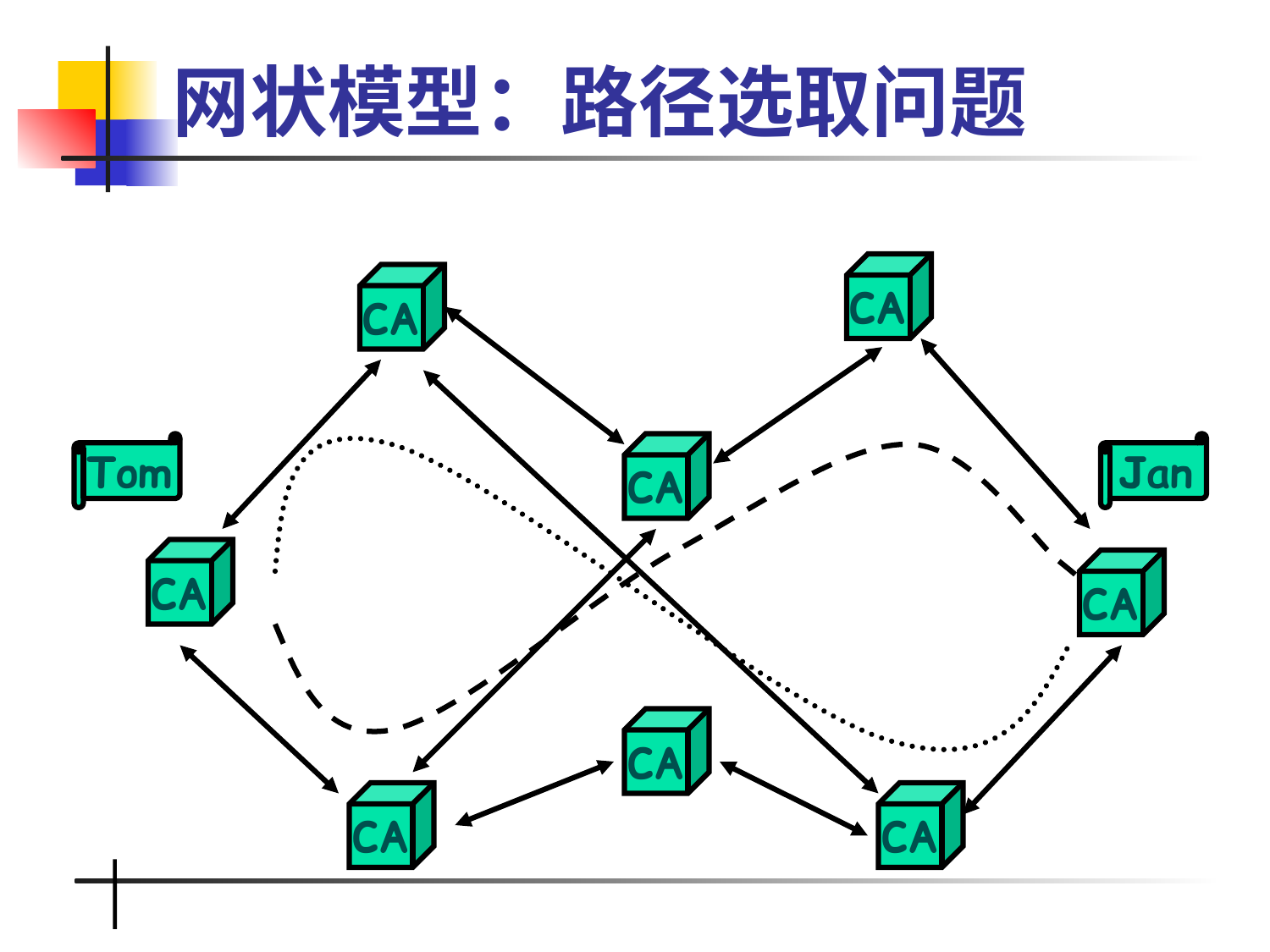

# 网状模型：路径选取问题
CA
CA

Tom
CA
Jan

CA
CA

CA

CA
CA